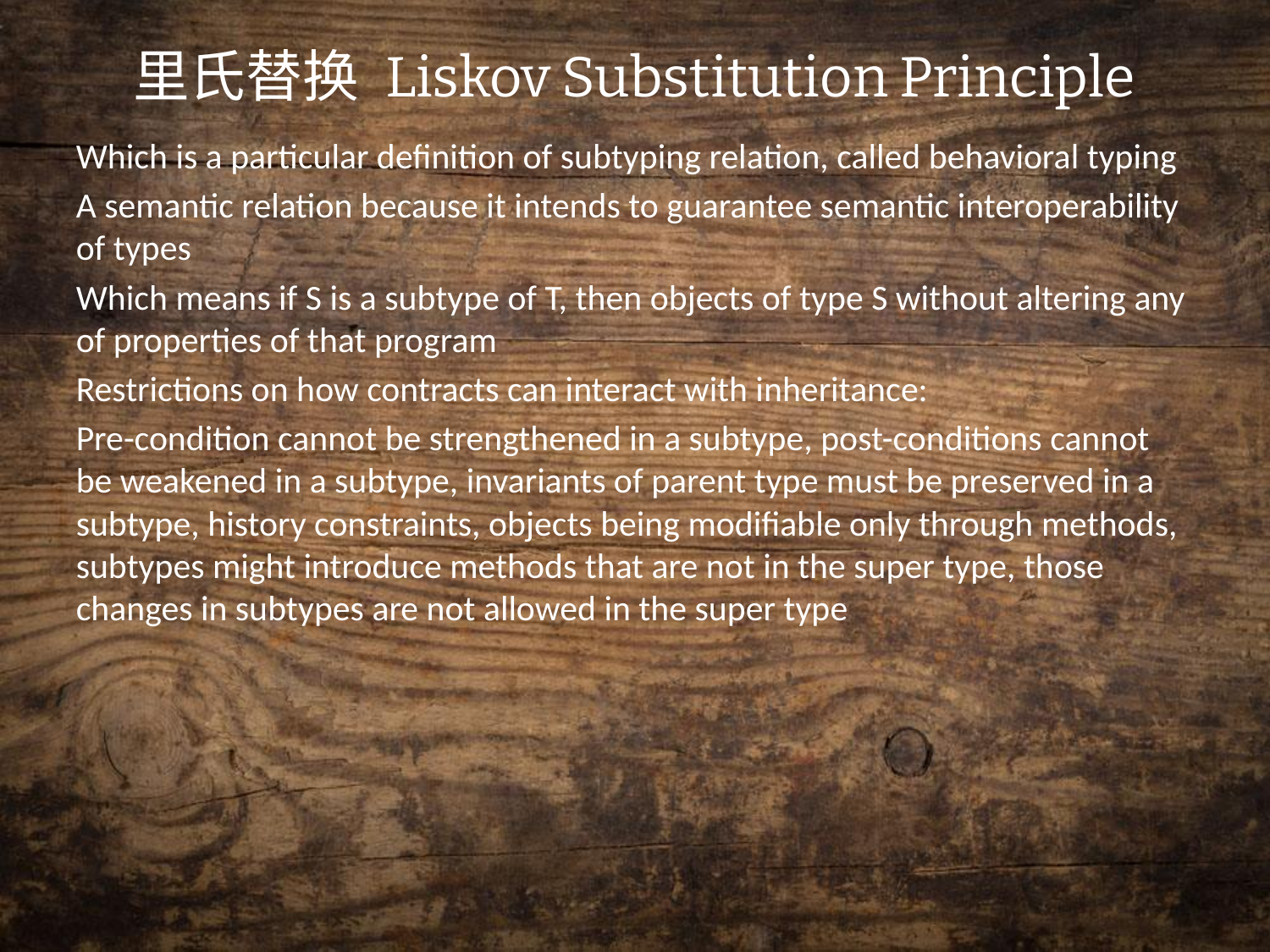

里氏替换 Liskov Substitution Principle
Which is a particular definition of subtyping relation, called behavioral typing
A semantic relation because it intends to guarantee semantic interoperability of types
Which means if S is a subtype of T, then objects of type S without altering any of properties of that program
Restrictions on how contracts can interact with inheritance:
Pre-condition cannot be strengthened in a subtype, post-conditions cannot be weakened in a subtype, invariants of parent type must be preserved in a subtype, history constraints, objects being modifiable only through methods, subtypes might introduce methods that are not in the super type, those changes in subtypes are not allowed in the super type